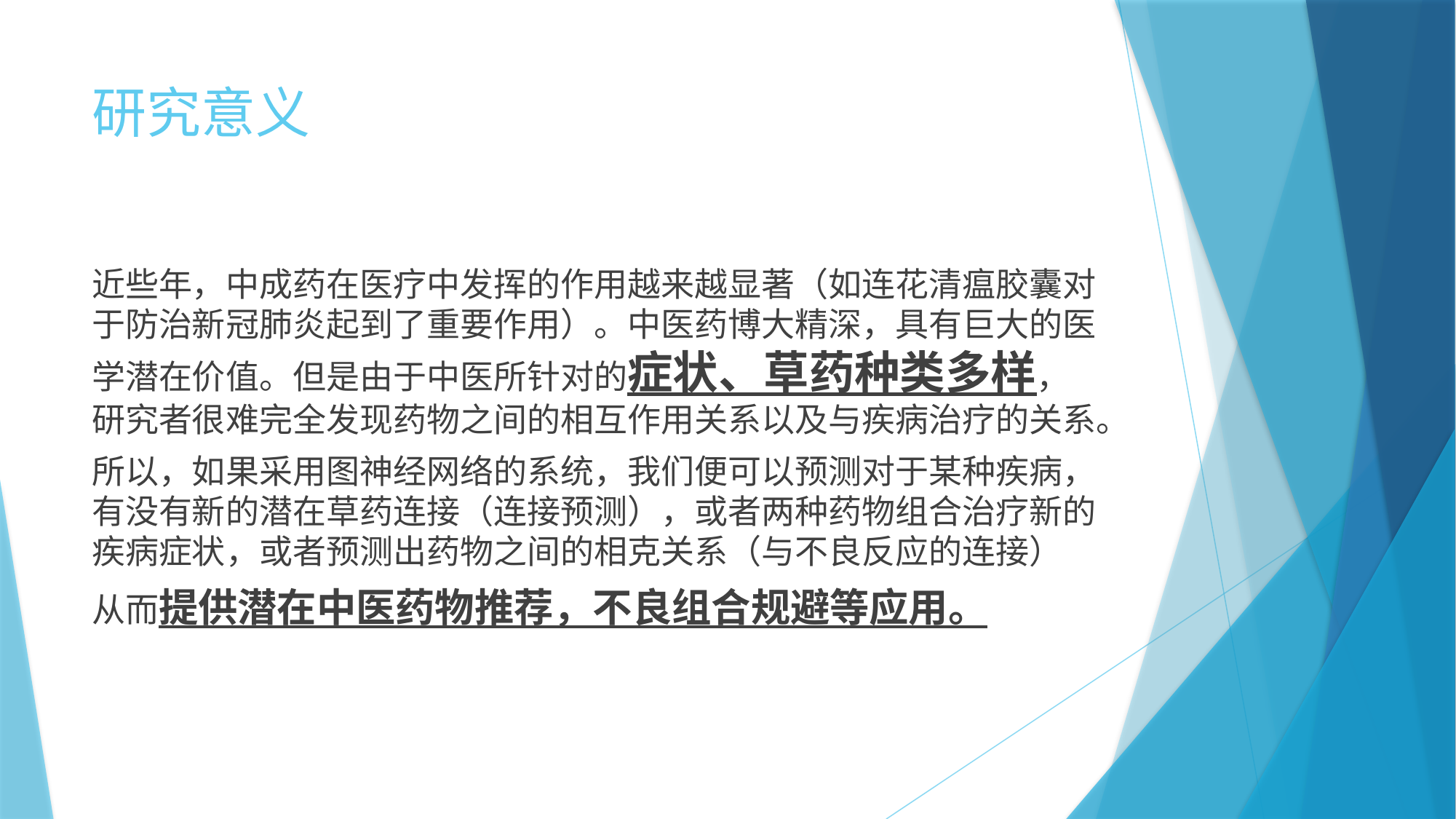

# 研究意义
近些年，中成药在医疗中发挥的作用越来越显著（如连花清瘟胶囊对于防治新冠肺炎起到了重要作用）。中医药博大精深，具有巨大的医学潜在价值。但是由于中医所针对的症状、草药种类多样，研究者很难完全发现药物之间的相互作用关系以及与疾病治疗的关系。
所以，如果采用图神经网络的系统，我们便可以预测对于某种疾病，有没有新的潜在草药连接（连接预测），或者两种药物组合治疗新的疾病症状，或者预测出药物之间的相克关系（与不良反应的连接）
从而提供潜在中医药物推荐，不良组合规避等应用。